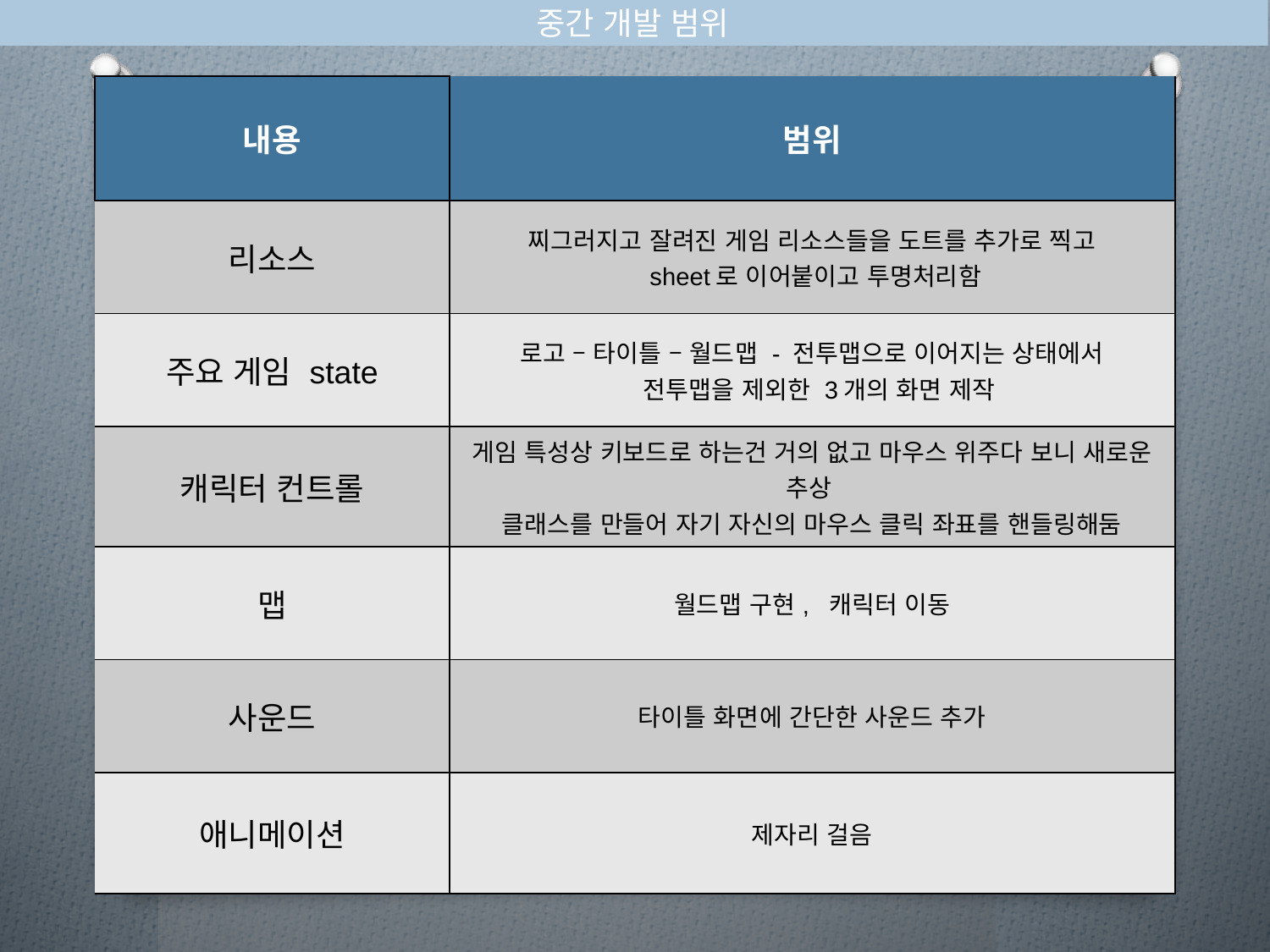

중간 개발 범위
| 내용 | 범위 |
| --- | --- |
| 리소스 | 찌그러지고 잘려진 게임 리소스들을 도트를 추가로 찍고 sheet로 이어붙이고 투명처리함 |
| 주요 게임 state | 로고 – 타이틀 – 월드맵 - 전투맵으로 이어지는 상태에서 전투맵을 제외한 3개의 화면 제작 |
| 캐릭터 컨트롤 | 게임 특성상 키보드로 하는건 거의 없고 마우스 위주다 보니 새로운 추상 클래스를 만들어 자기 자신의 마우스 클릭 좌표를 핸들링해둠 |
| 맵 | 월드맵 구현, 캐릭터 이동 |
| 사운드 | 타이틀 화면에 간단한 사운드 추가 |
| 애니메이션 | 제자리 걸음 |